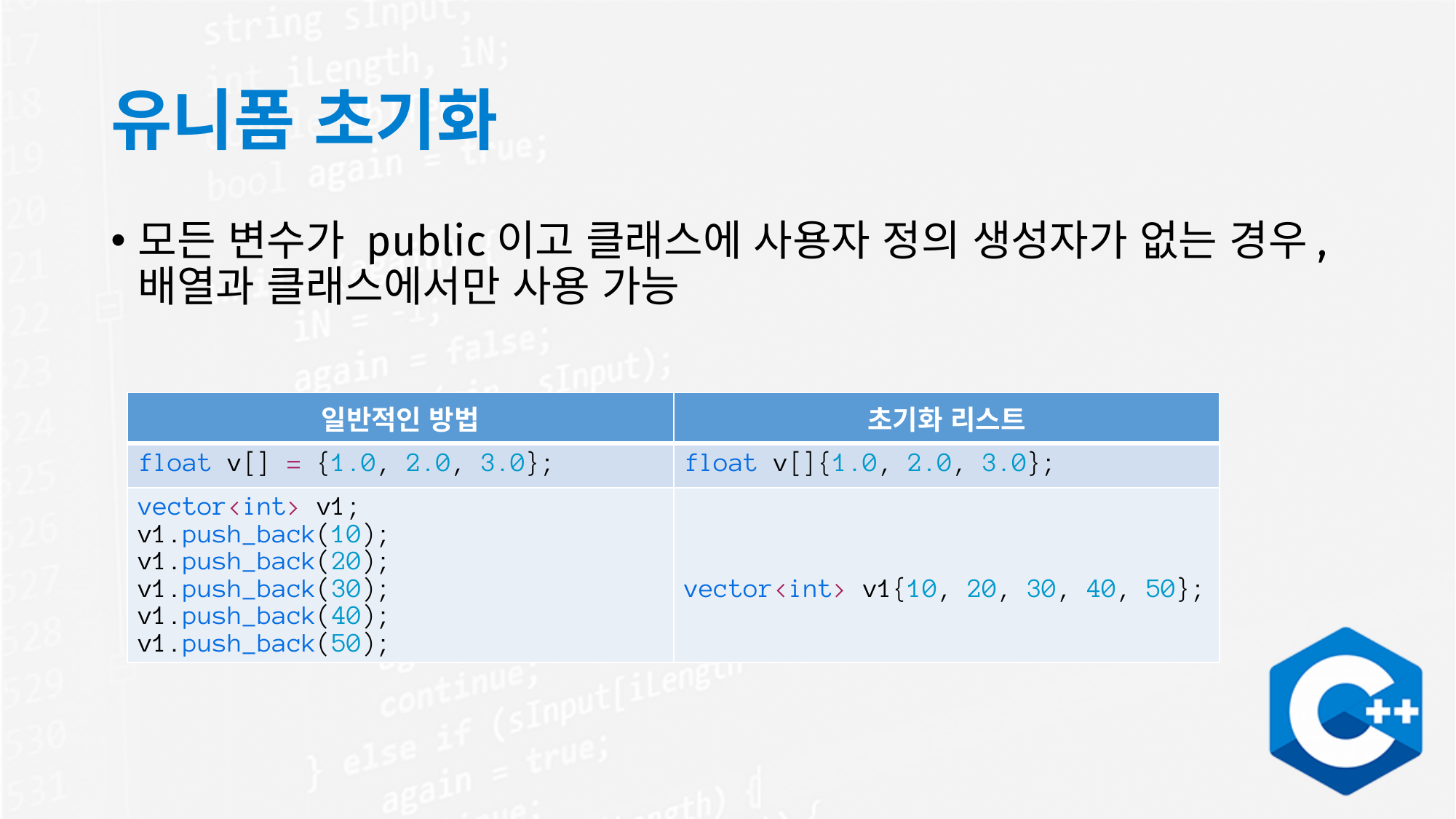

# 유니폼 초기화
모든 변수가 public이고 클래스에 사용자 정의 생성자가 없는 경우, 배열과 클래스에서만 사용 가능
| 일반적인 방법 | 초기화 리스트 |
| --- | --- |
| float v[] = {1.0, 2.0, 3.0}; | float v[]{1.0, 2.0, 3.0}; |
| vector<int> v1; v1.push\_back(10); v1.push\_back(20); v1.push\_back(30); v1.push\_back(40); v1.push\_back(50); | vector<int> v1{10, 20, 30, 40, 50}; |